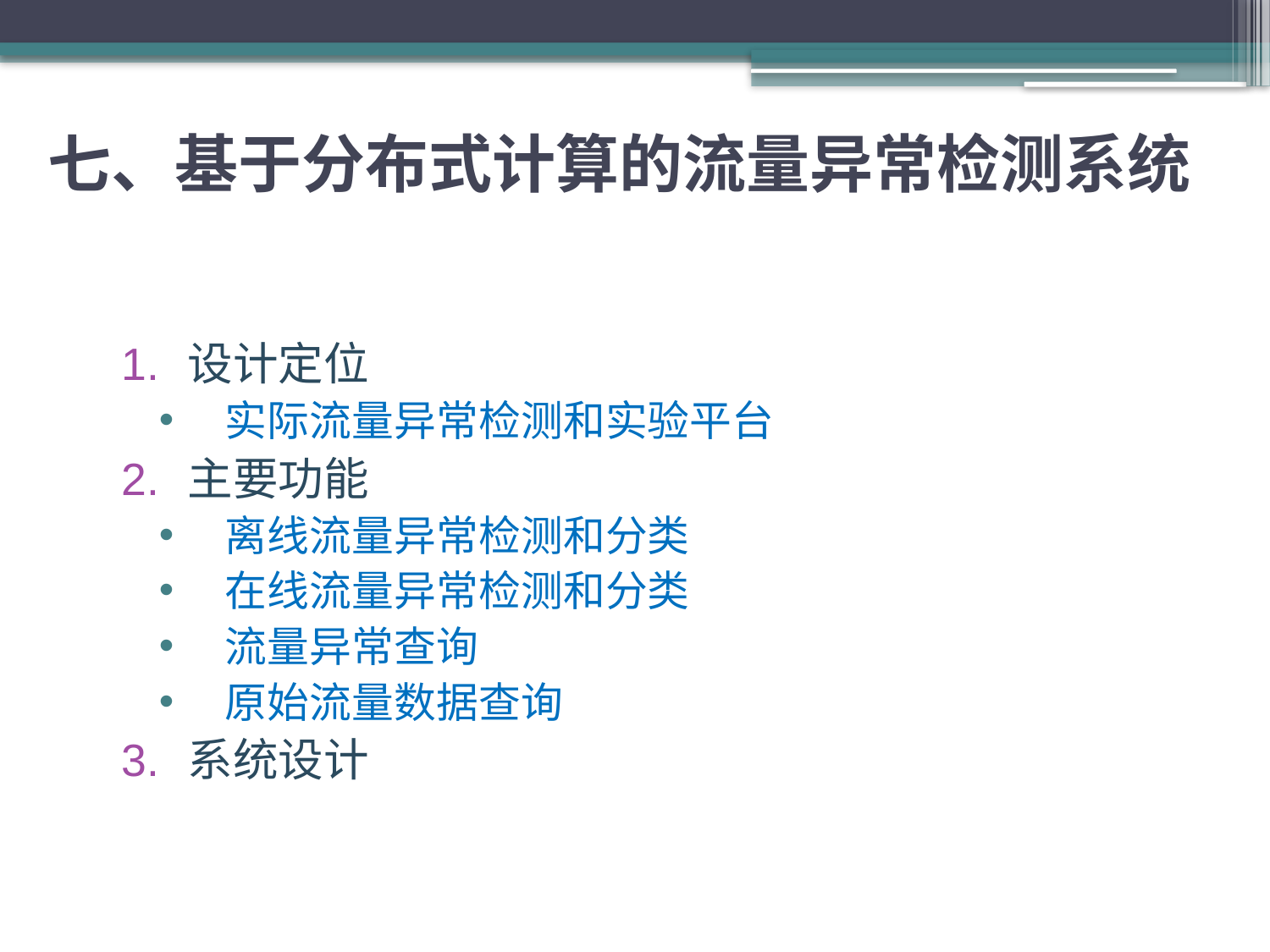

七、基于分布式计算的流量异常检测系统
设计定位
实际流量异常检测和实验平台
主要功能
离线流量异常检测和分类
在线流量异常检测和分类
流量异常查询
原始流量数据查询
系统设计